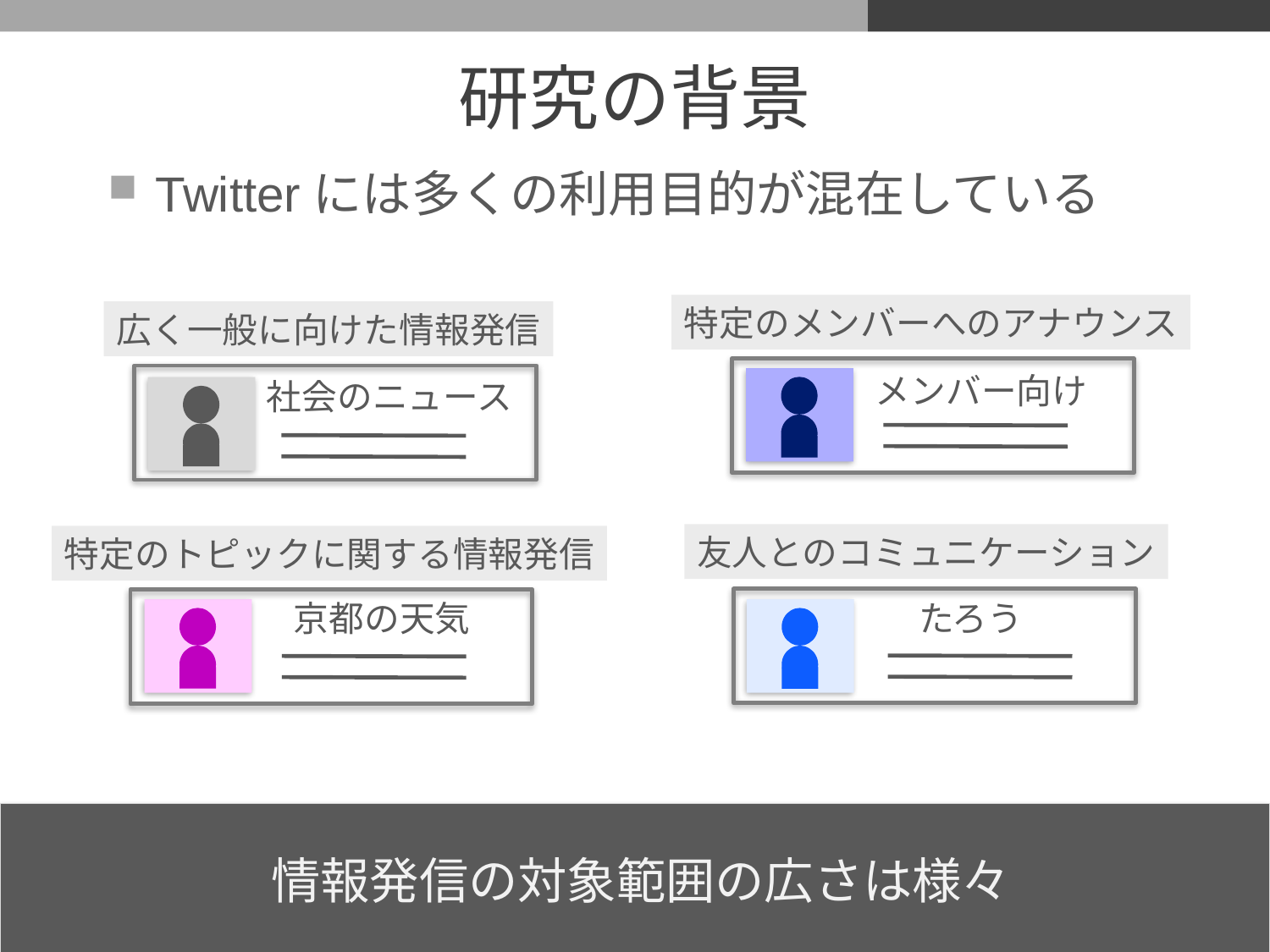

# 研究の背景
Twitterには多くの利用目的が混在している

特定のメンバーへのアナウンス
広く一般に向けた情報発信

メンバー向け

社会のニュース

友人とのコミュニケーション
特定のトピックに関する情報発信

京都の天気
たろう

情報発信の対象範囲の広さは様々